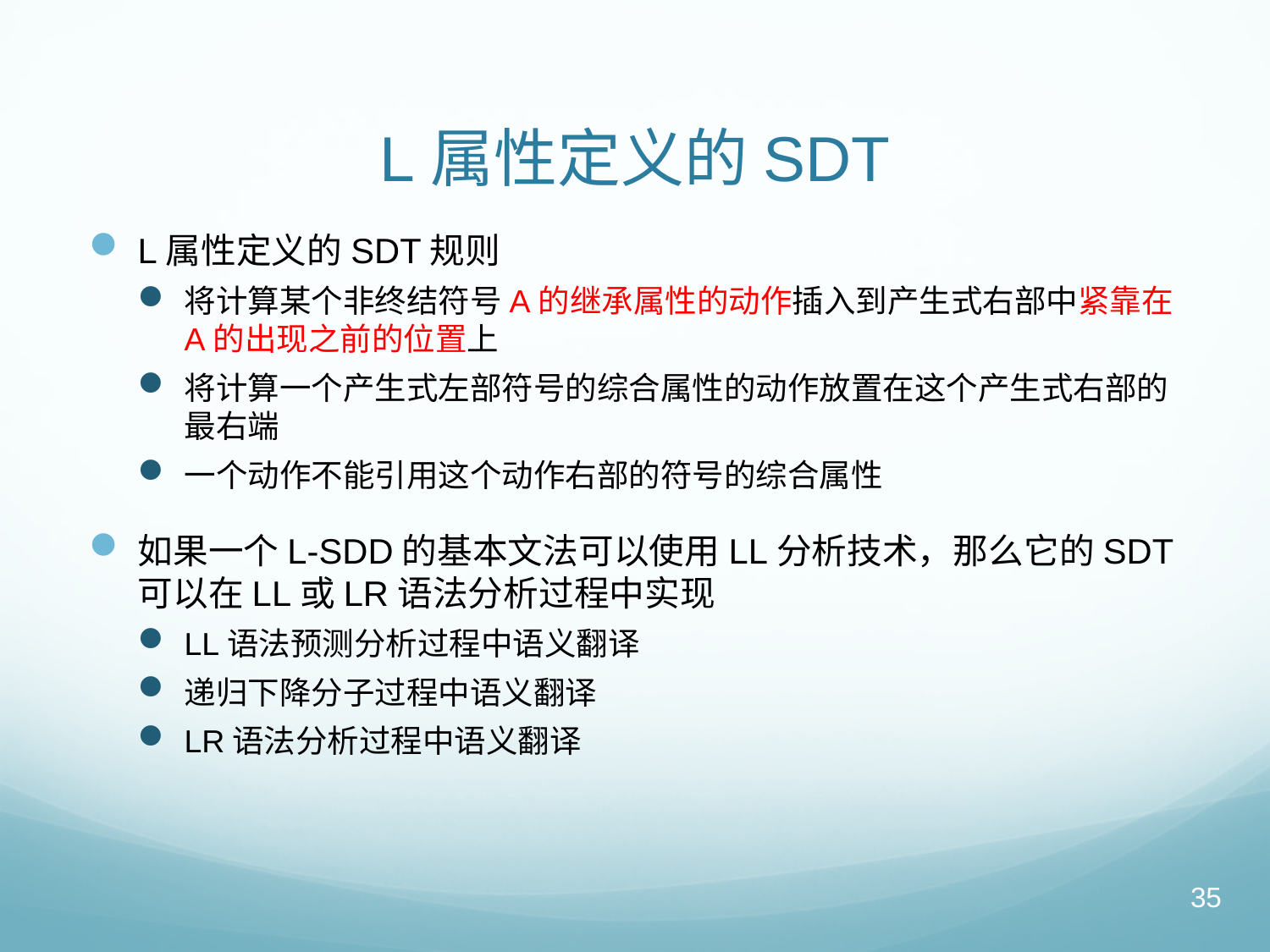

# L属性定义的SDT
L属性定义的SDT规则
将计算某个非终结符号A的继承属性的动作插入到产生式右部中紧靠在A的出现之前的位置上
将计算一个产生式左部符号的综合属性的动作放置在这个产生式右部的最右端
一个动作不能引用这个动作右部的符号的综合属性
如果一个L-SDD的基本文法可以使用LL分析技术，那么它的SDT可以在LL或LR语法分析过程中实现
LL语法预测分析过程中语义翻译
递归下降分子过程中语义翻译
LR语法分析过程中语义翻译
35